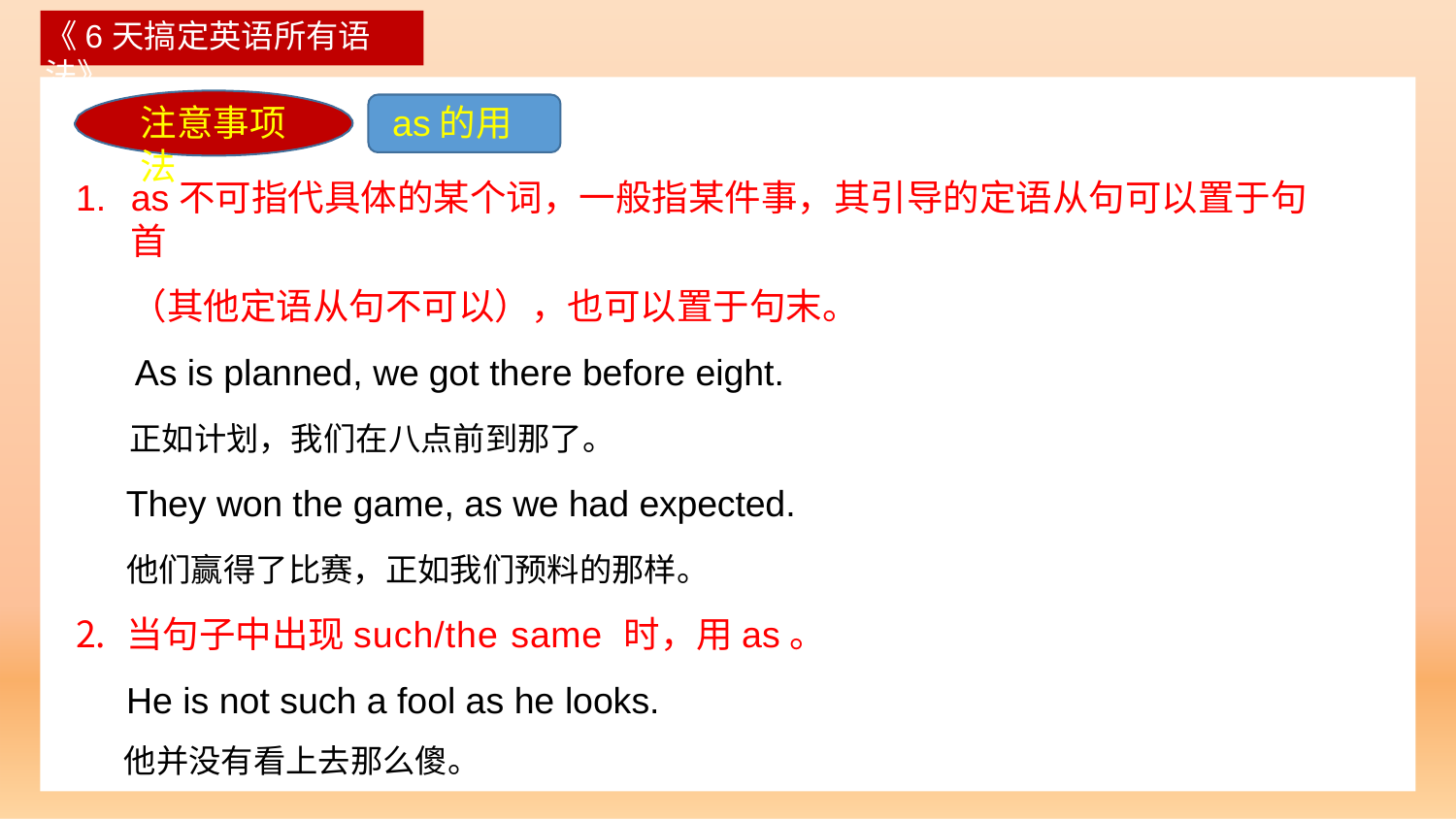

《6天搞定英语所有语法》

# 注意事项	as的用法
as不可指代具体的某个词，一般指某件事，其引导的定语从句可以置于句首
（其他定语从句不可以），也可以置于句末。
As is planned, we got there before eight.
正如计划，我们在八点前到那了。
They won the game, as we had expected.
他们赢得了比赛，正如我们预料的那样。
当句子中出现such/the same 时，用as。
He is not such a fool as he looks.
他并没有看上去那么傻。